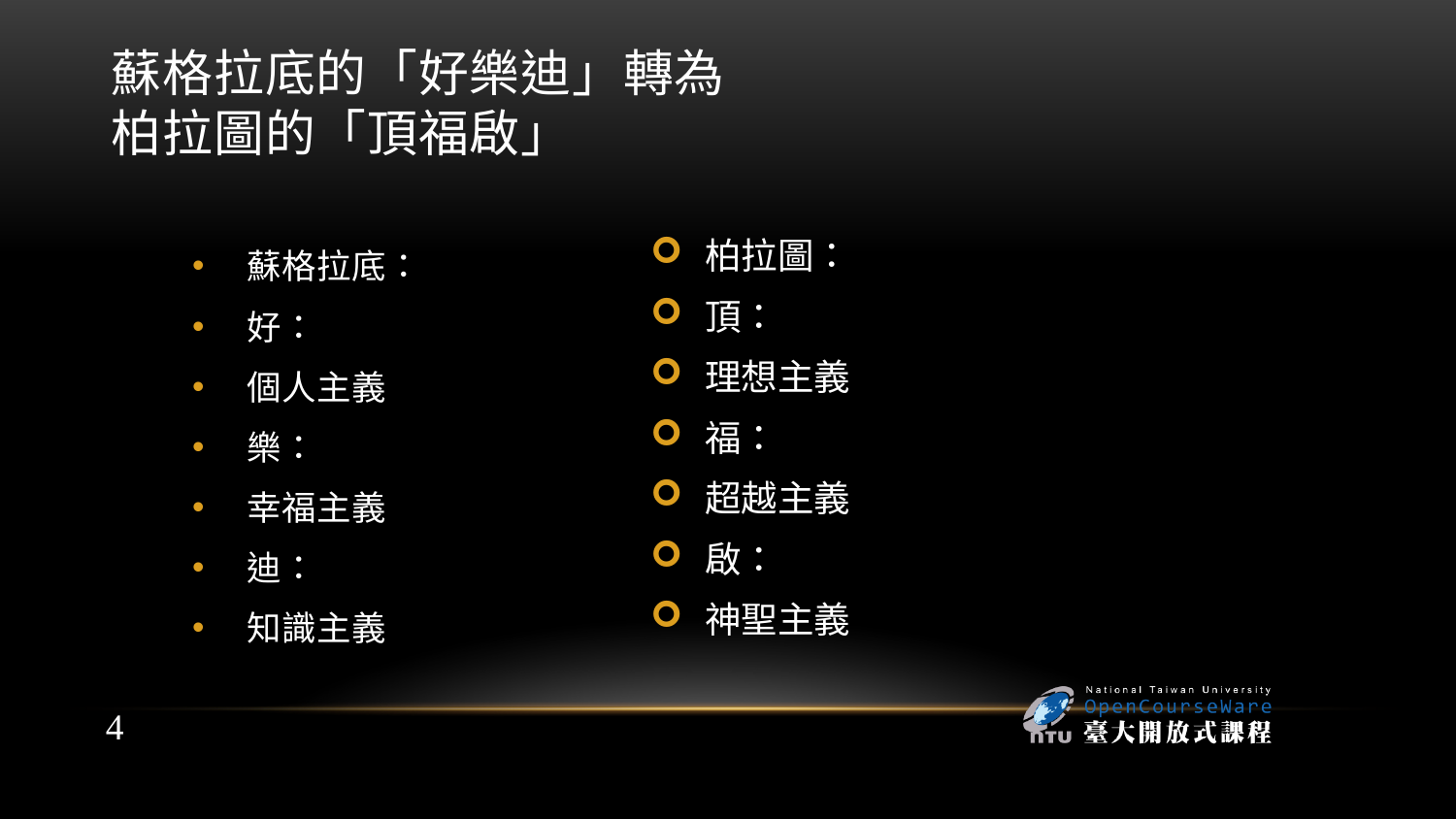

# 蘇格拉底的「好樂迪」轉為 柏拉圖的「頂福啟」
柏拉圖：
頂：
理想主義
福：
超越主義
啟：
神聖主義

蘇格拉底：
好：
個人主義
樂：
幸福主義
迪：
知識主義

4